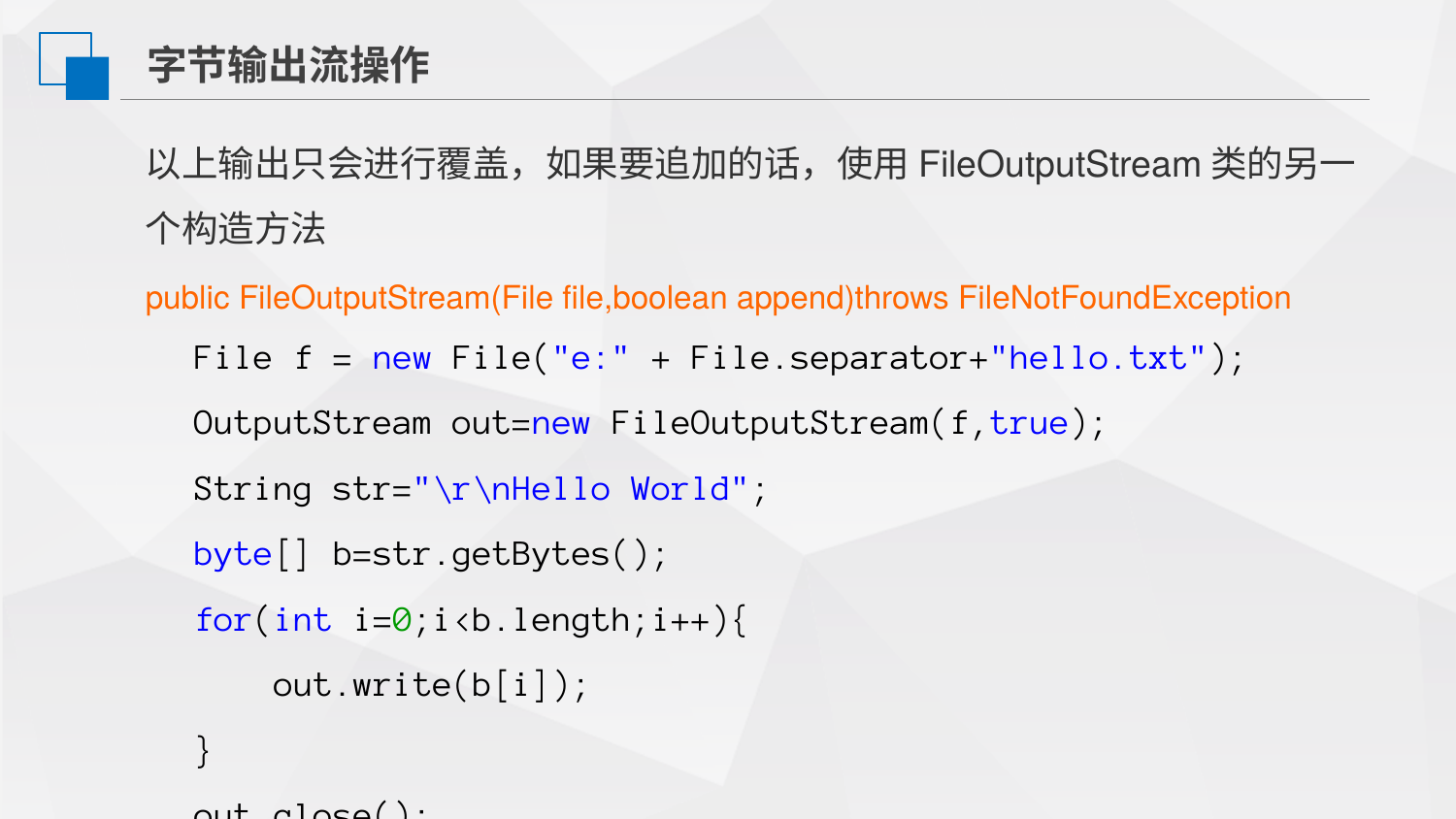

字节输出流操作
以上输出只会进行覆盖，如果要追加的话，使用FileOutputStream类的另一个构造方法
public FileOutputStream(File file,boolean append)throws FileNotFoundException
File f = new File("e:" + File.separator+"hello.txt");
OutputStream out=new FileOutputStream(f,true);
String str="\r\nHello World";
byte[] b=str.getBytes();
for(int i=0;i<b.length;i++){
    out.write(b[i]);
}
out.close();